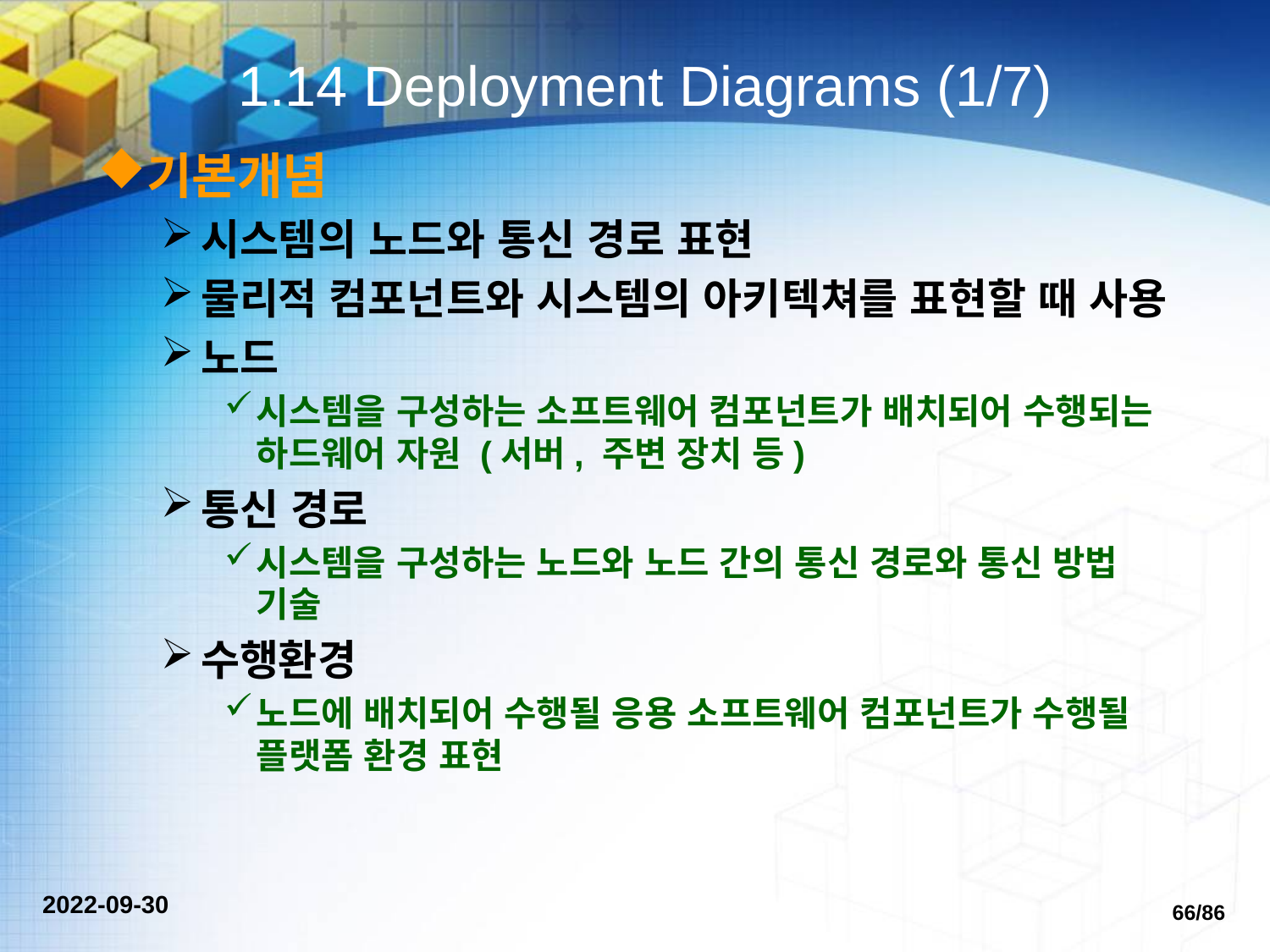

# 1.14 Deployment Diagrams (1/7)
기본개념
시스템의 노드와 통신 경로 표현
물리적 컴포넌트와 시스템의 아키텍쳐를 표현할 때 사용
노드
시스템을 구성하는 소프트웨어 컴포넌트가 배치되어 수행되는 하드웨어 자원 (서버, 주변 장치 등)
통신 경로
시스템을 구성하는 노드와 노드 간의 통신 경로와 통신 방법 기술
수행환경
노드에 배치되어 수행될 응용 소프트웨어 컴포넌트가 수행될 플랫폼 환경 표현
2022-09-30
66/86